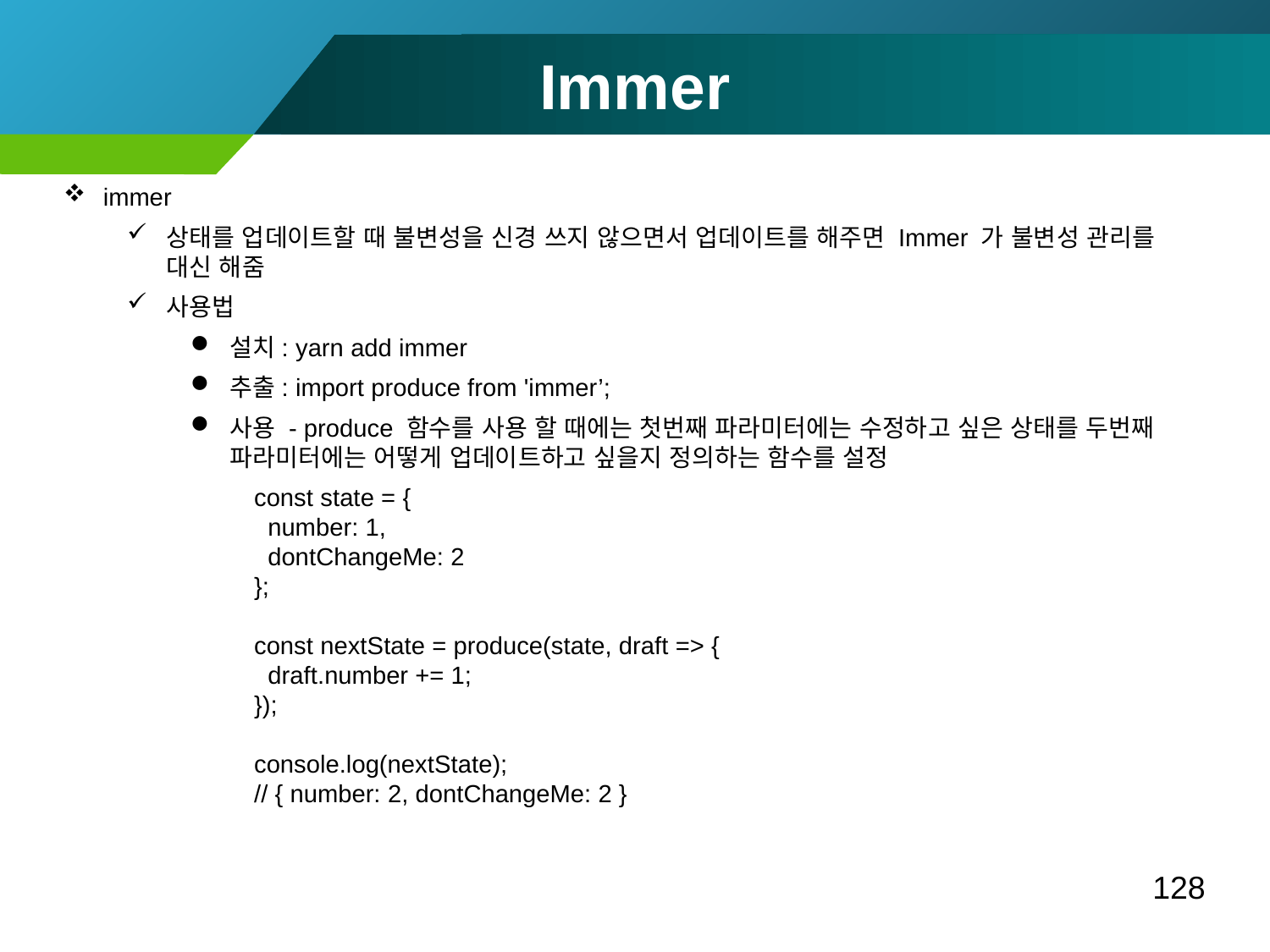

Immer
immer
상태를 업데이트할 때 불변성을 신경 쓰지 않으면서 업데이트를 해주면 Immer 가 불변성 관리를 대신 해줌
사용법
설치: yarn add immer
추출: import produce from 'immer’;
사용 - produce 함수를 사용 할 때에는 첫번째 파라미터에는 수정하고 싶은 상태를 두번째 파라미터에는 어떻게 업데이트하고 싶을지 정의하는 함수를 설정
const state = {
  number: 1,
  dontChangeMe: 2
};

const nextState = produce(state, draft => {
  draft.number += 1;
});

console.log(nextState);
// { number: 2, dontChangeMe: 2 }

128